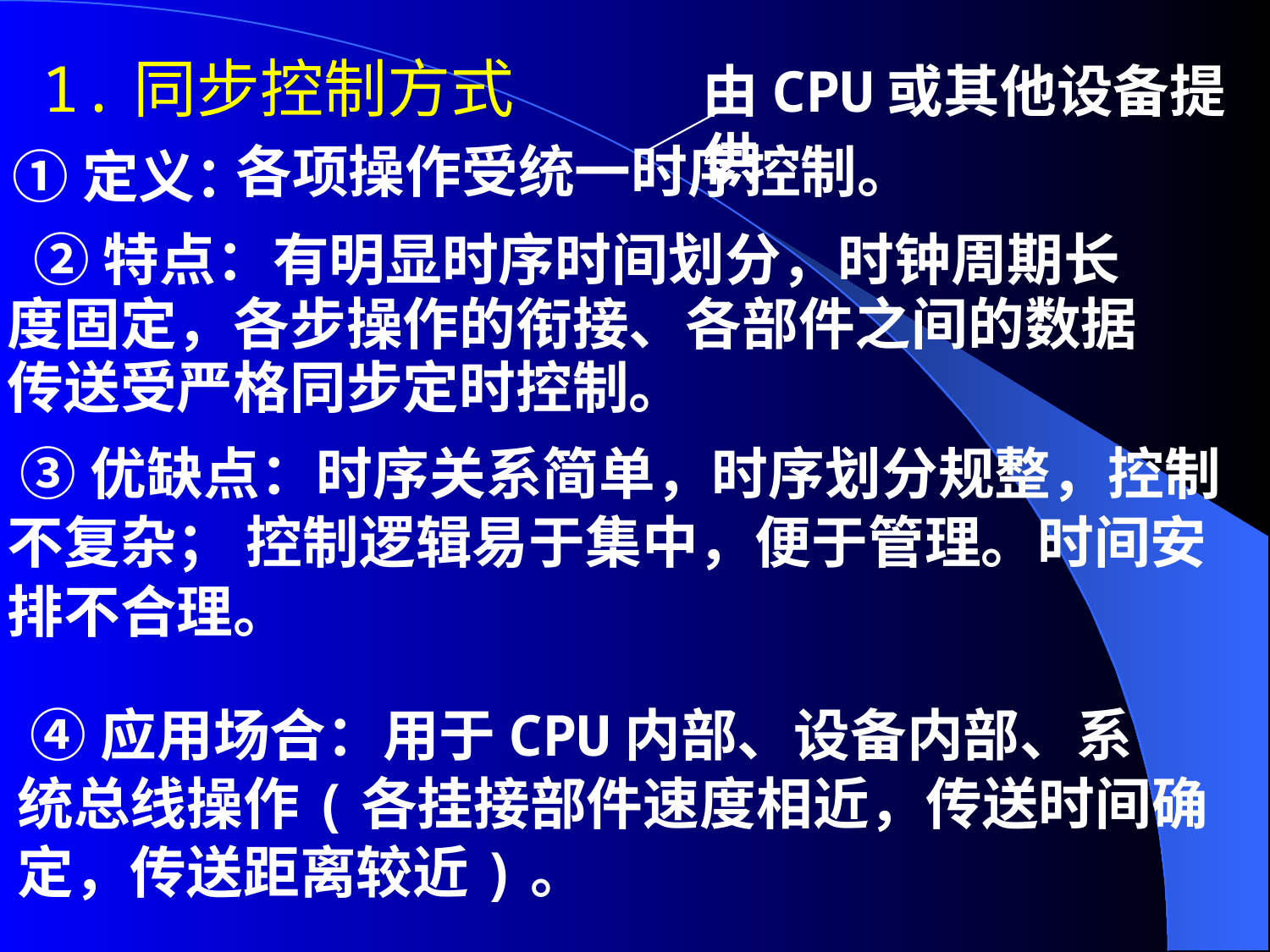

1.同步控制方式
由CPU或其他设备提供

各项操作受统一时序控制。
①定义：
  ②特点：有明显时序时间划分，时钟周期长度固定，各步操作的衔接、各部件之间的数据传送受严格同步定时控制。
 ③优缺点：时序关系简单，时序划分规整，控制
不复杂； 控制逻辑易于集中，便于管理。时间安
排不合理。
 ④应用场合：用于CPU内部、设备内部、系
统总线操作(各挂接部件速度相近，传送时间确
定，传送距离较近)。